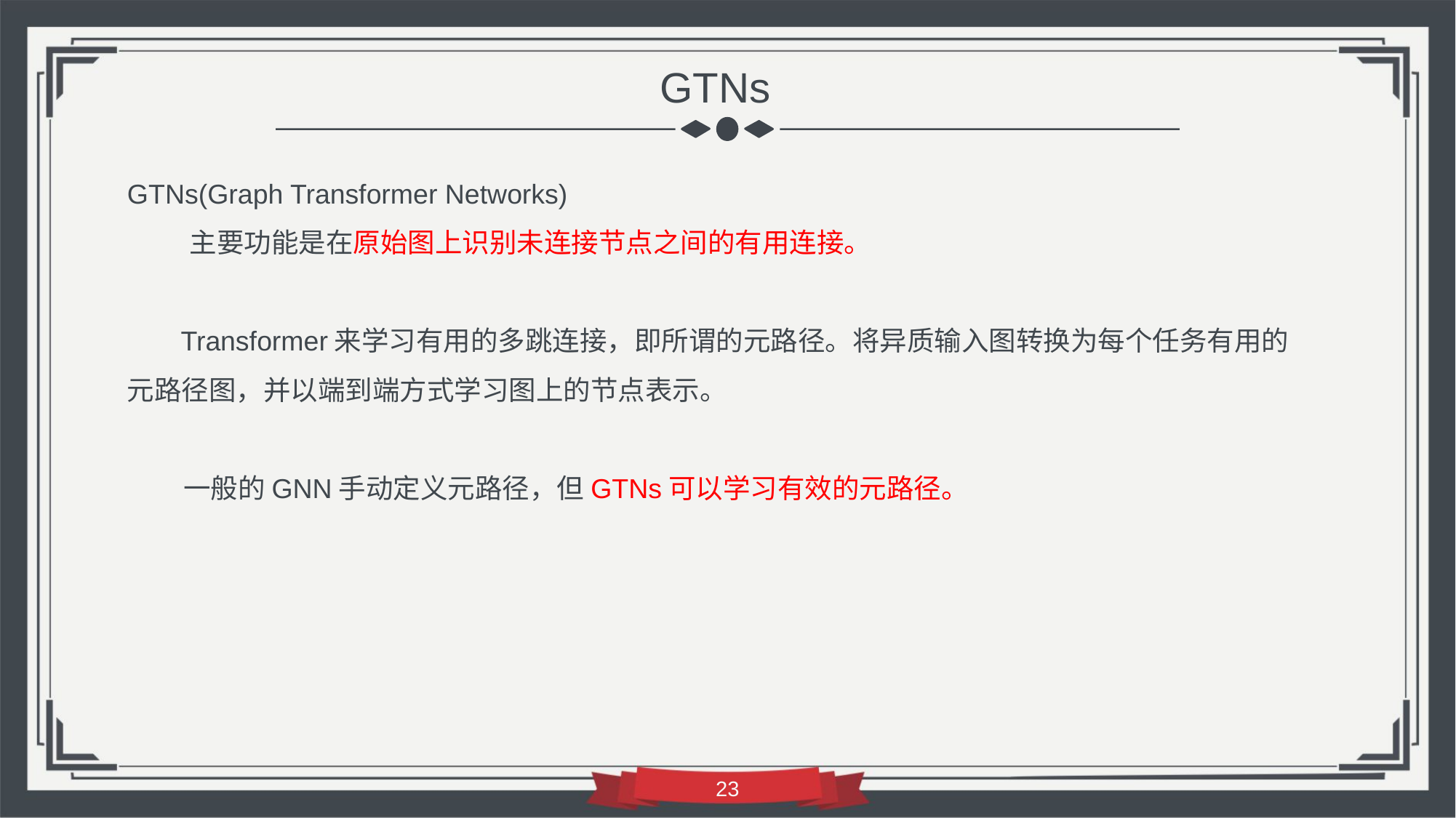

GTNs

GTNs(Graph Transformer Networks)
         主要功能是在原始图上识别未连接节点之间的有用连接。

       Transformer来学习有用的多跳连接，即所谓的元路径。将异质输入图转换为每个任务有用的元路径图，并以端到端方式学习图上的节点表示。

        一般的GNN手动定义元路径，但GTNs可以学习有效的元路径。